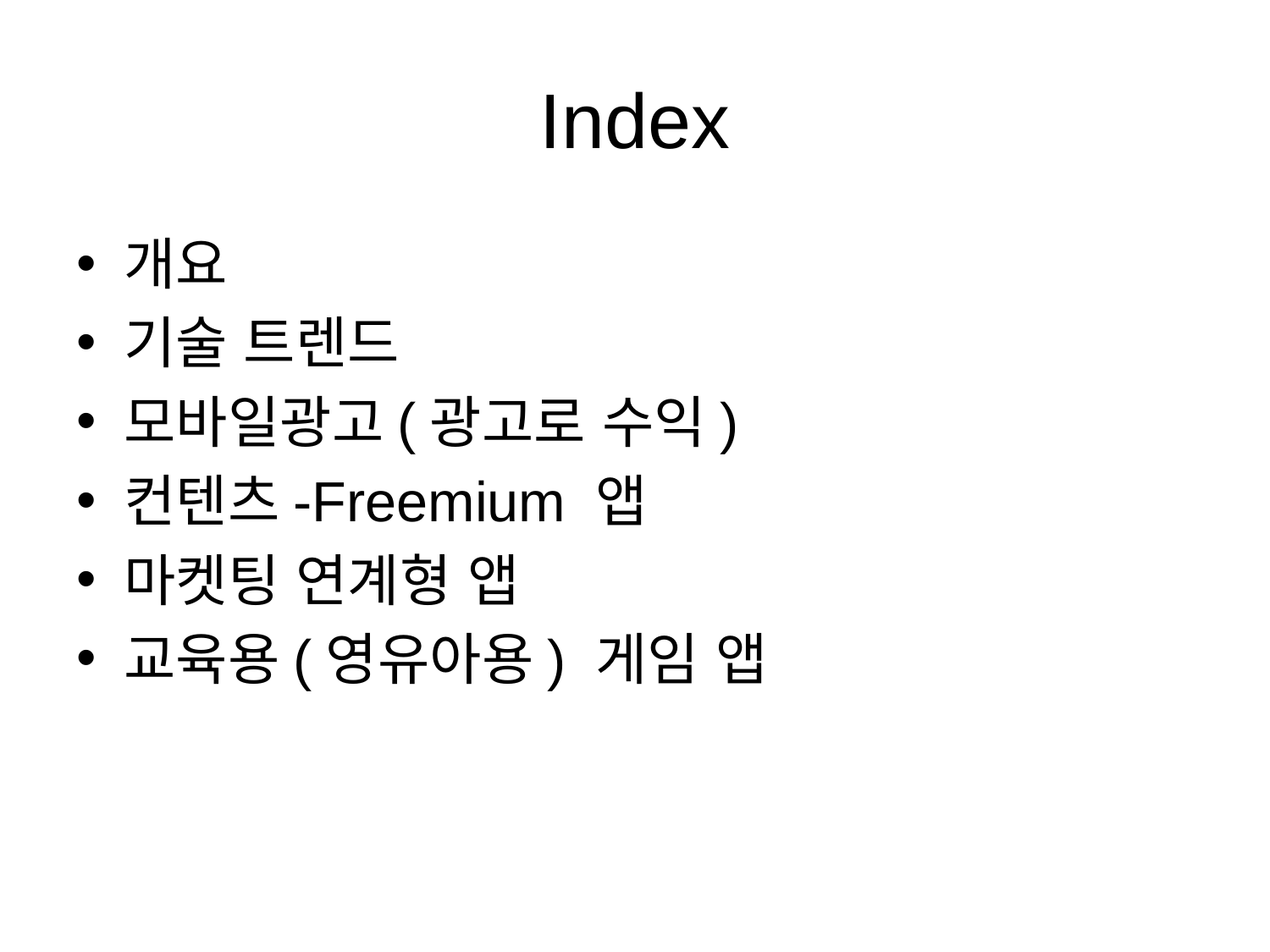

# Index
개요
기술 트렌드
모바일광고(광고로 수익)
컨텐츠-Freemium 앱
마켓팅 연계형 앱
교육용(영유아용) 게임 앱